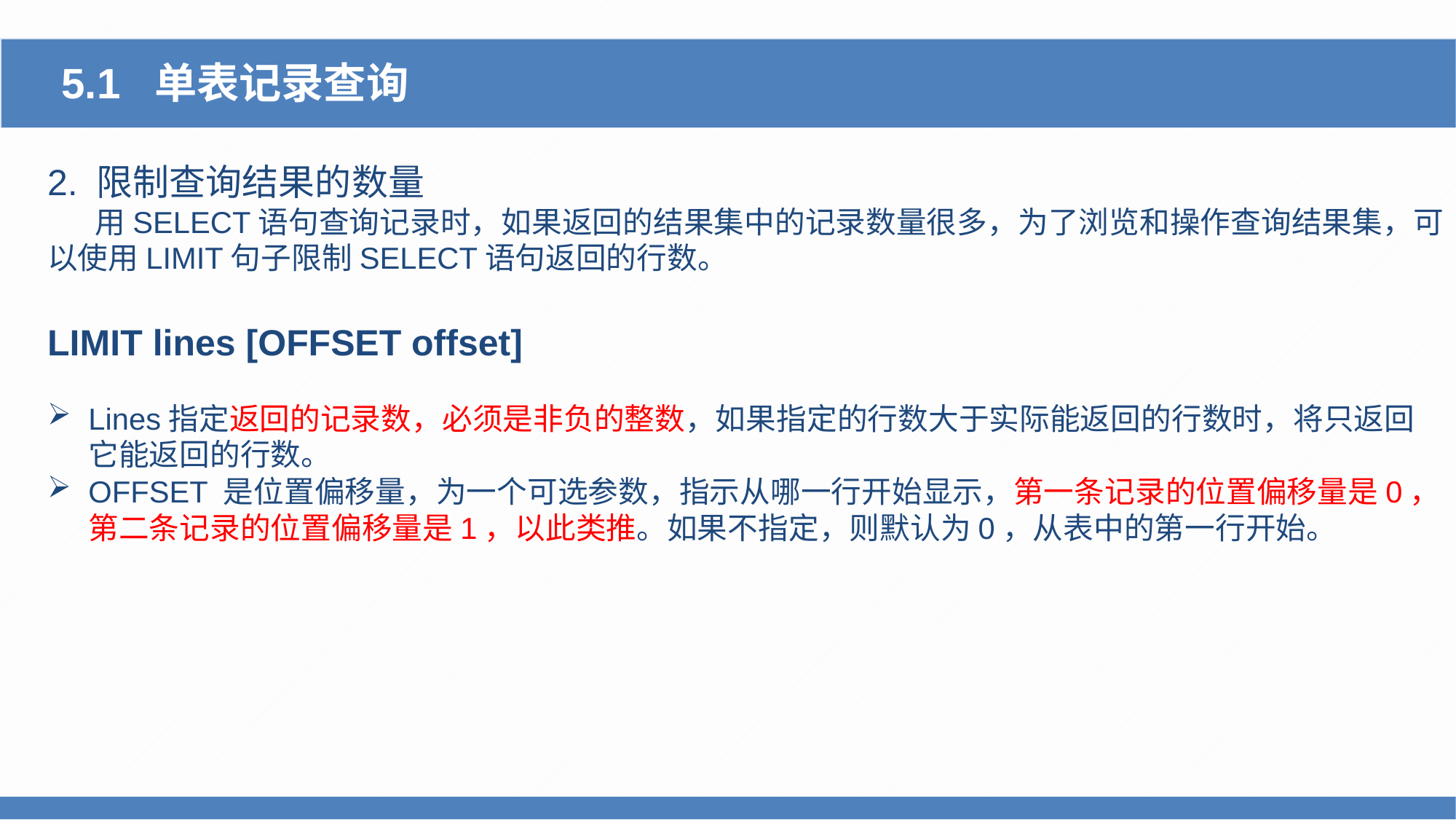

5.1  单表记录查询
2. 限制查询结果的数量
      用SELECT语句查询记录时，如果返回的结果集中的记录数量很多，为了浏览和操作查询结果集，可以使用LIMIT句子限制SELECT语句返回的行数。

LIMIT lines [OFFSET offset]

Lines指定返回的记录数，必须是非负的整数，如果指定的行数大于实际能返回的行数时，将只返回它能返回的行数。
OFFSET 是位置偏移量，为一个可选参数，指示从哪一行开始显示，第一条记录的位置偏移量是0，第二条记录的位置偏移量是1，以此类推。如果不指定，则默认为0，从表中的第一行开始。